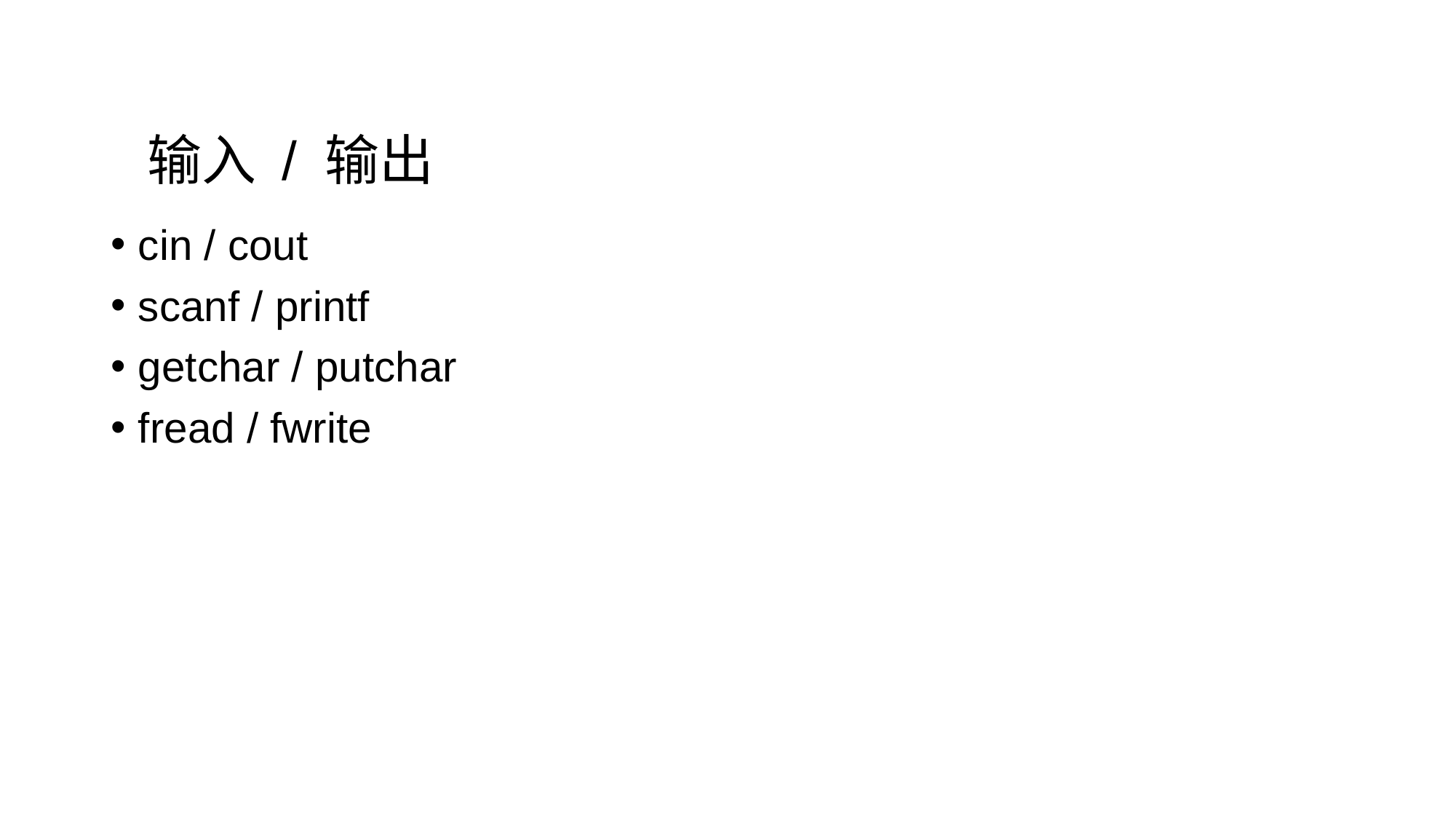

# 输入 / 输出
cin / cout
scanf / printf
getchar / putchar
fread / fwrite